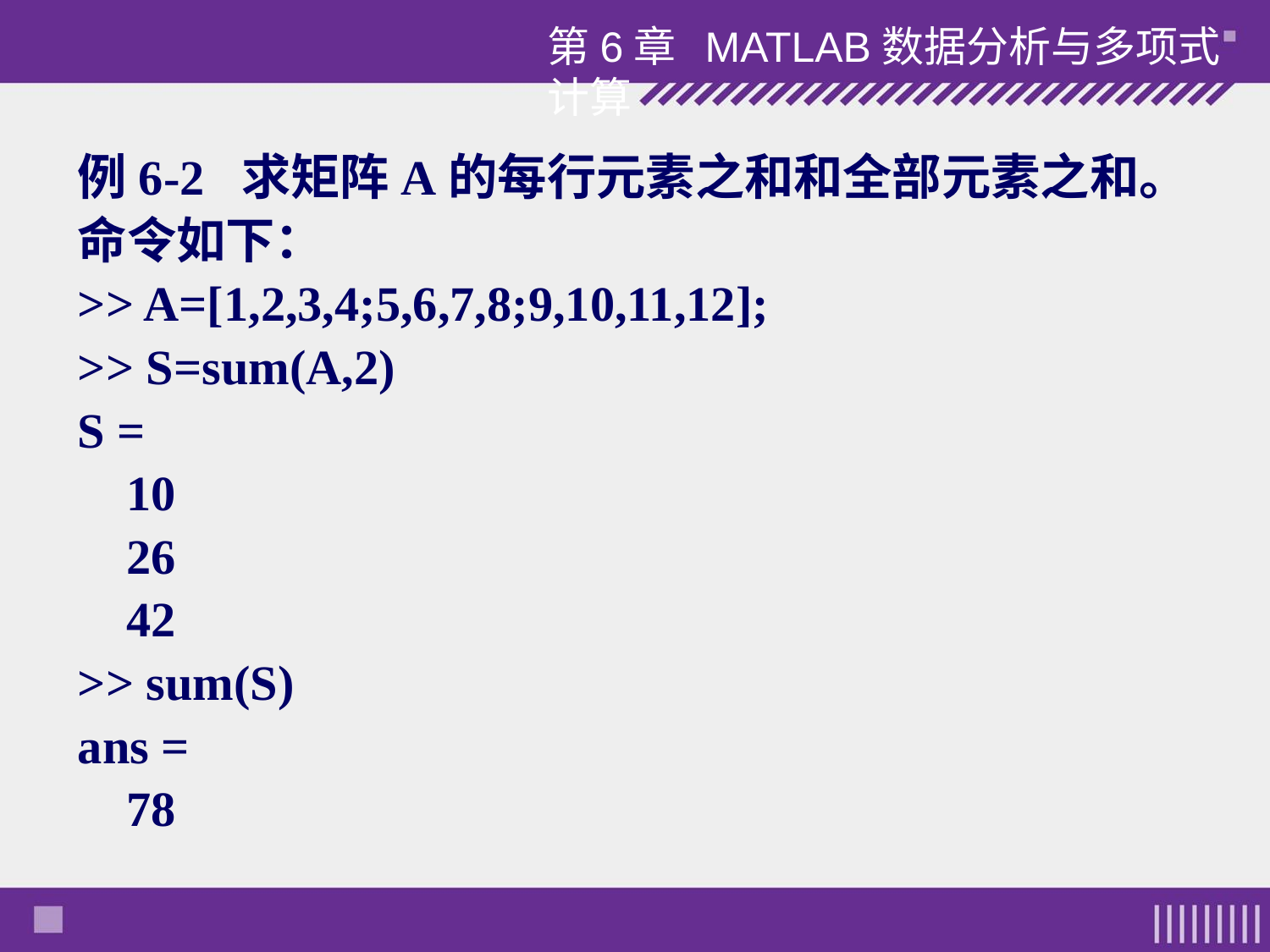

第6章  MATLAB数据分析与多项式计算
例6-2  求矩阵A的每行元素之和和全部元素之和。
命令如下：
>> A=[1,2,3,4;5,6,7,8;9,10,11,12];
>> S=sum(A,2)
S =
    10
    26
    42
>> sum(S)
ans =
    78